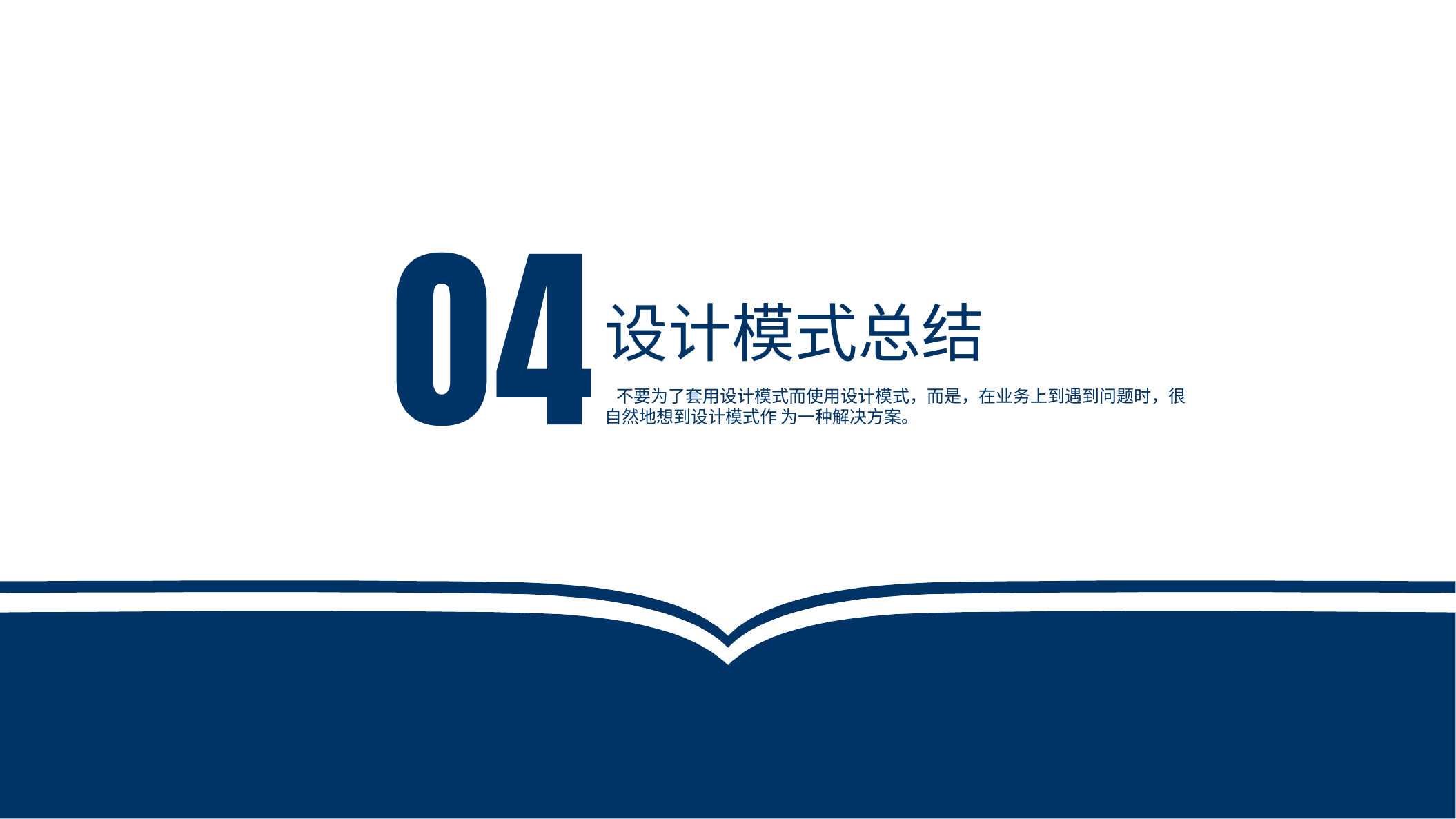

04
设计模式总结
  不要为了套用设计模式而使用设计模式，而是，在业务上到遇到问题时，很自然地想到设计模式作 为一种解决方案。